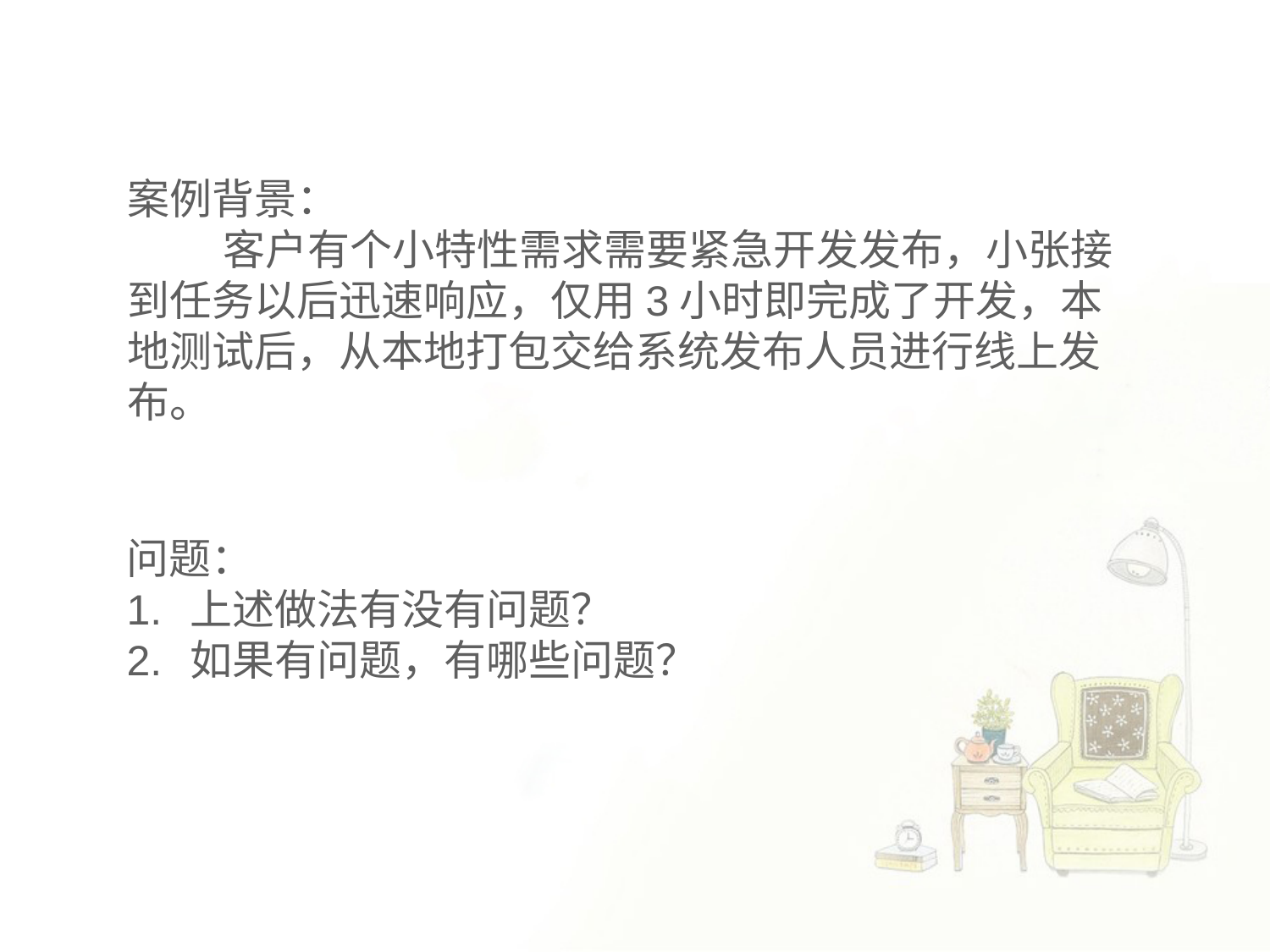

案例背景：
         客户有个小特性需求需要紧急开发发布，小张接到任务以后迅速响应，仅用3小时即完成了开发，本地测试后，从本地打包交给系统发布人员进行线上发布。
问题：
上述做法有没有问题？
如果有问题，有哪些问题？